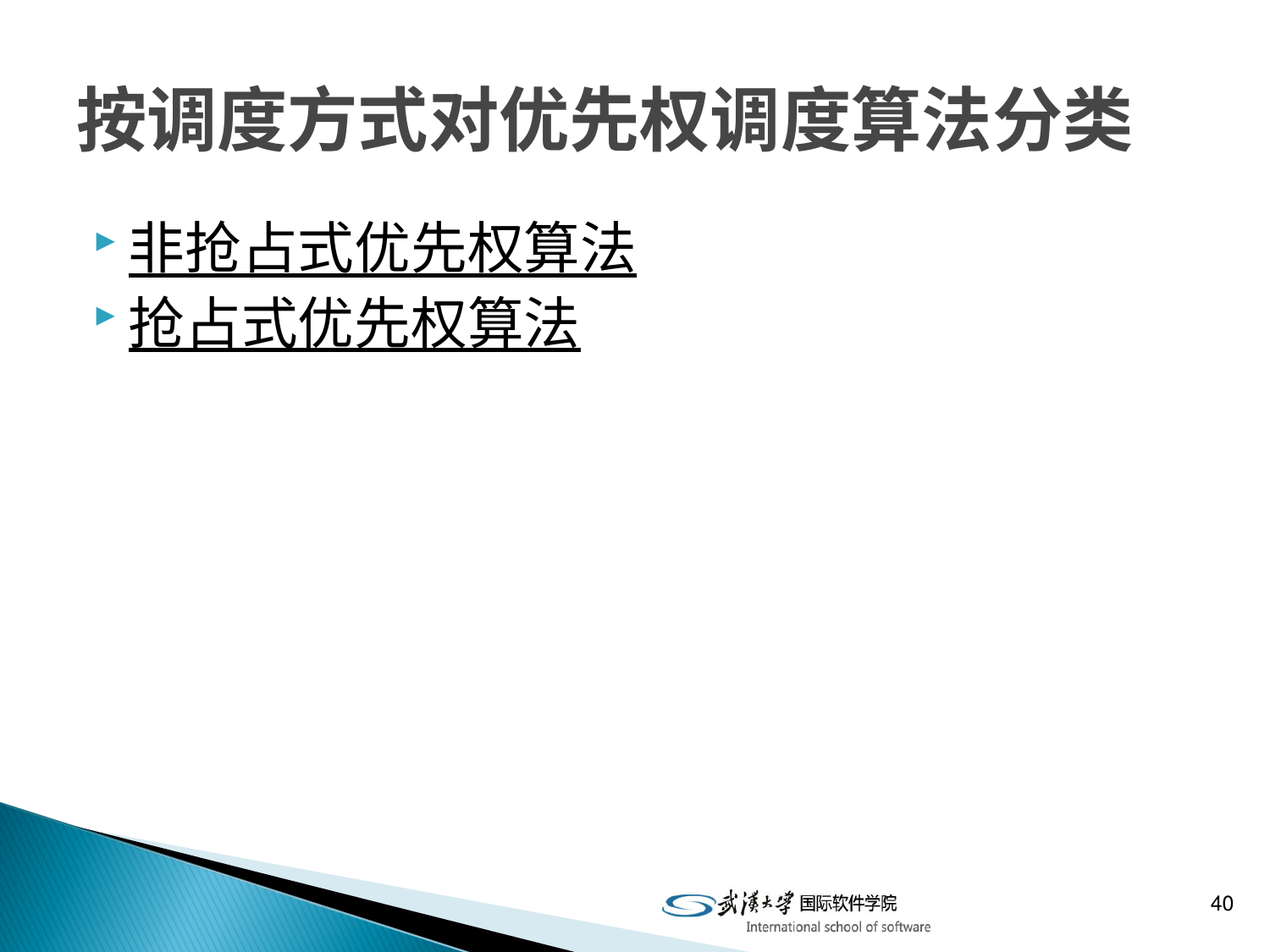

# 按调度方式对优先权调度算法分类
非抢占式优先权算法
抢占式优先权算法